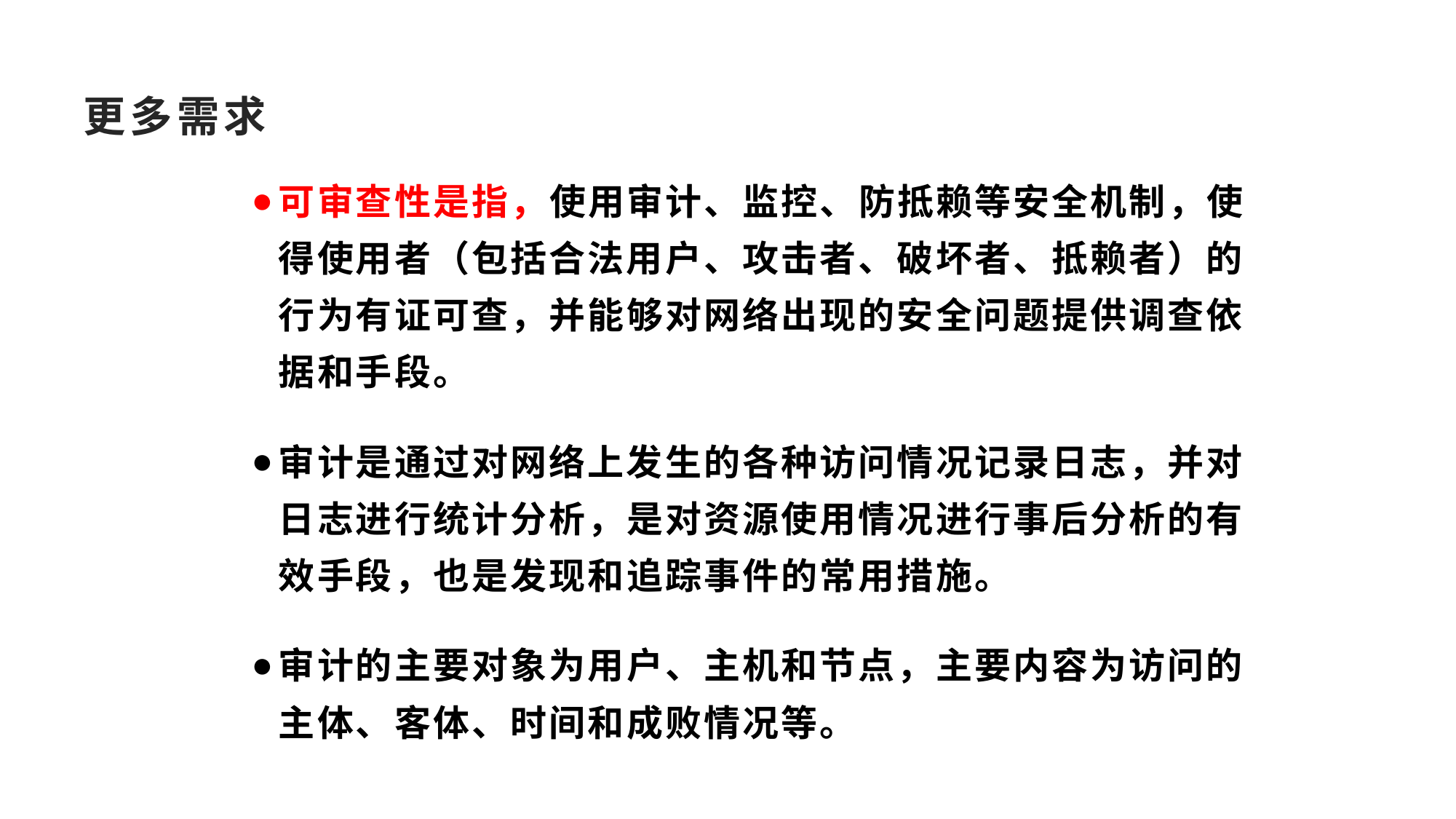

# 更多需求
可审查性是指，使用审计、监控、防抵赖等安全机制，使得使用者（包括合法用户、攻击者、破坏者、抵赖者）的行为有证可查，并能够对网络出现的安全问题提供调查依据和手段。
审计是通过对网络上发生的各种访问情况记录日志，并对日志进行统计分析，是对资源使用情况进行事后分析的有效手段，也是发现和追踪事件的常用措施。
审计的主要对象为用户、主机和节点，主要内容为访问的主体、客体、时间和成败情况等。